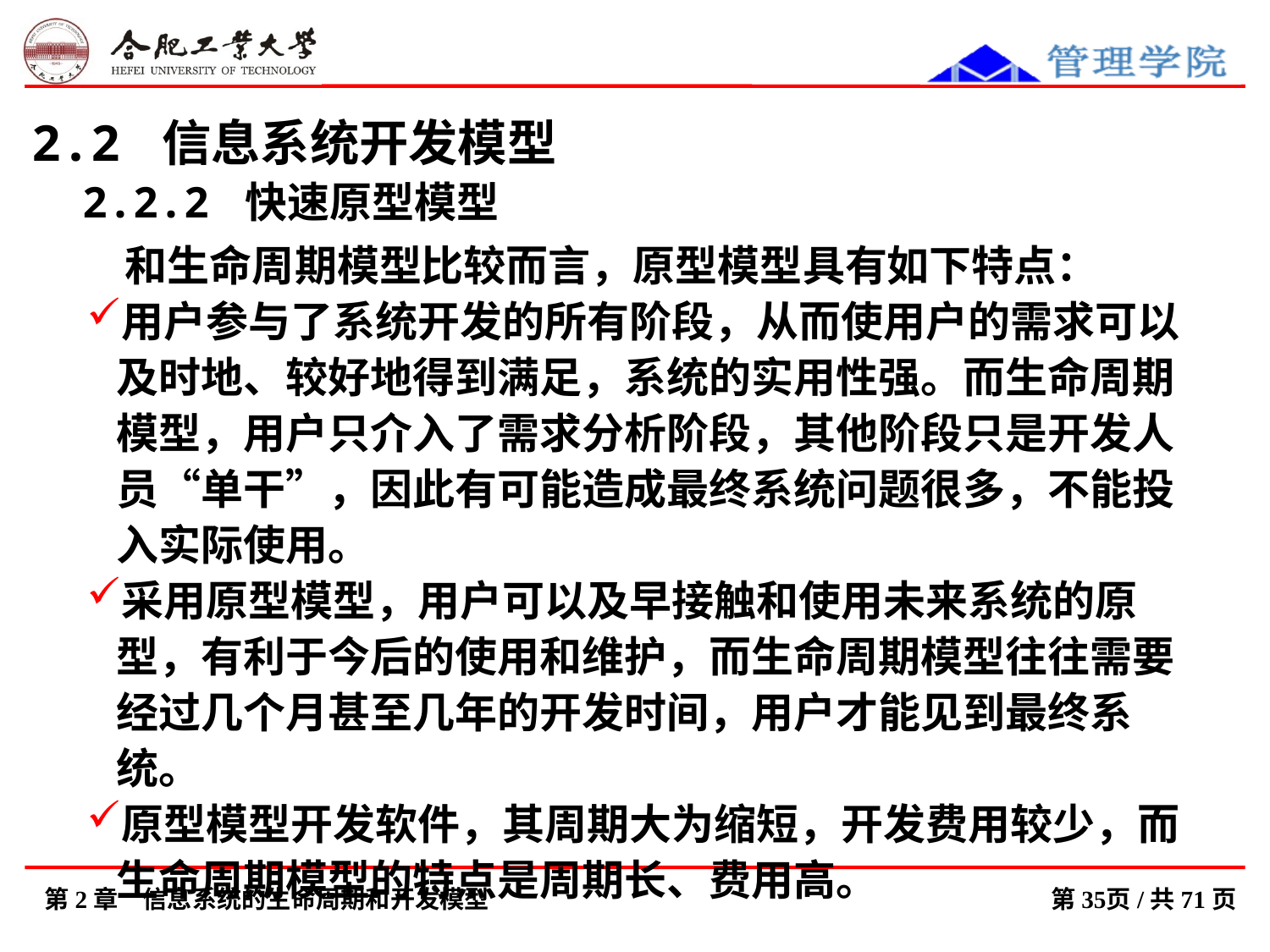

2.2 信息系统开发模型
  2.2.2 快速原型模型
   和生命周期模型比较而言，原型模型具有如下特点：
用户参与了系统开发的所有阶段，从而使用户的需求可以及时地、较好地得到满足，系统的实用性强。而生命周期模型，用户只介入了需求分析阶段，其他阶段只是开发人员“单干”，因此有可能造成最终系统问题很多，不能投入实际使用。
采用原型模型，用户可以及早接触和使用未来系统的原型，有利于今后的使用和维护，而生命周期模型往往需要经过几个月甚至几年的开发时间，用户才能见到最终系统。
原型模型开发软件，其周期大为缩短，开发费用较少，而生命周期模型的特点是周期长、费用高。
第2章　信息系统的生命周期和开发模型